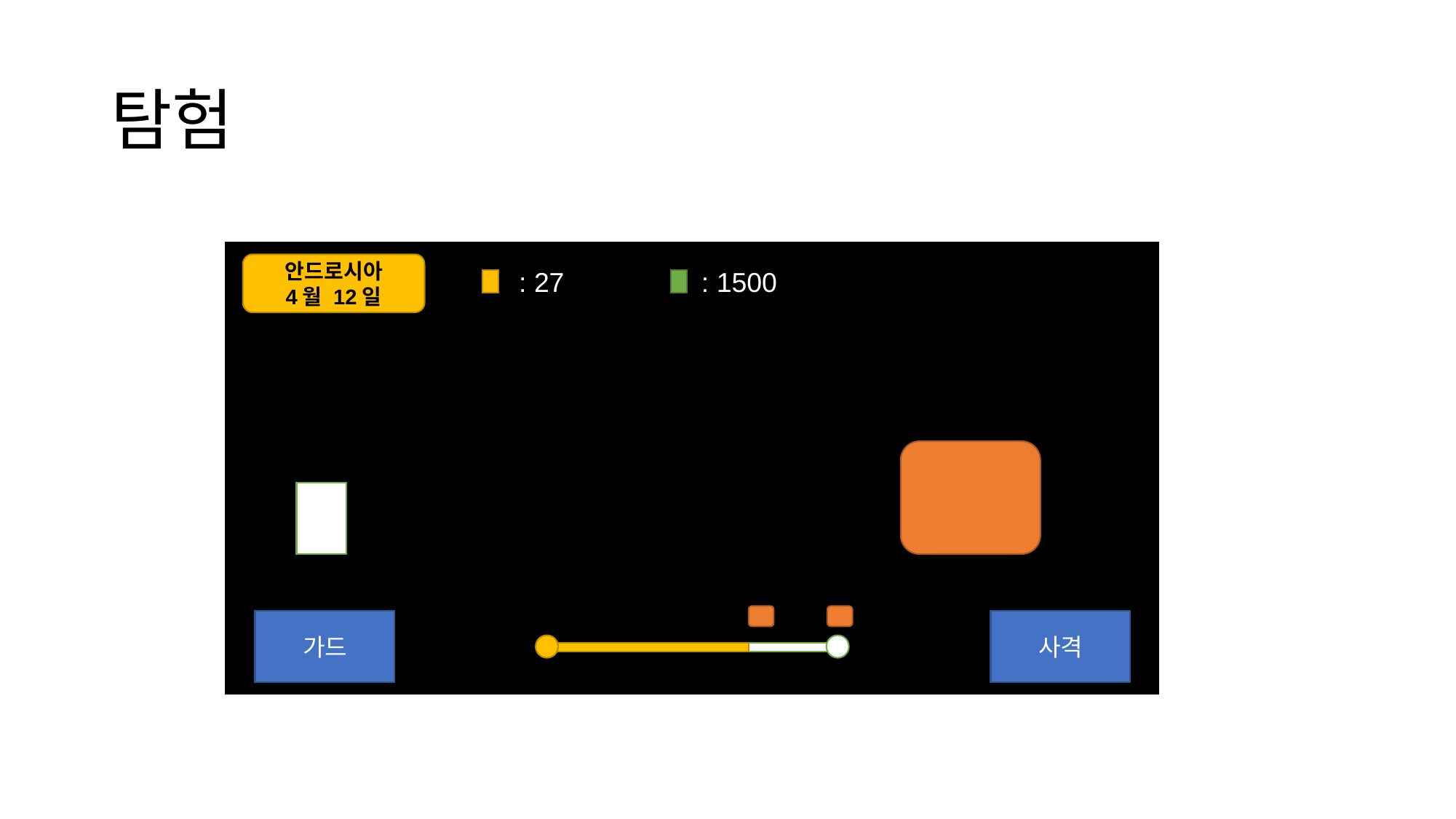

# 탐험

안드로시아
4월 12일
: 27
: 1500

가드
사격